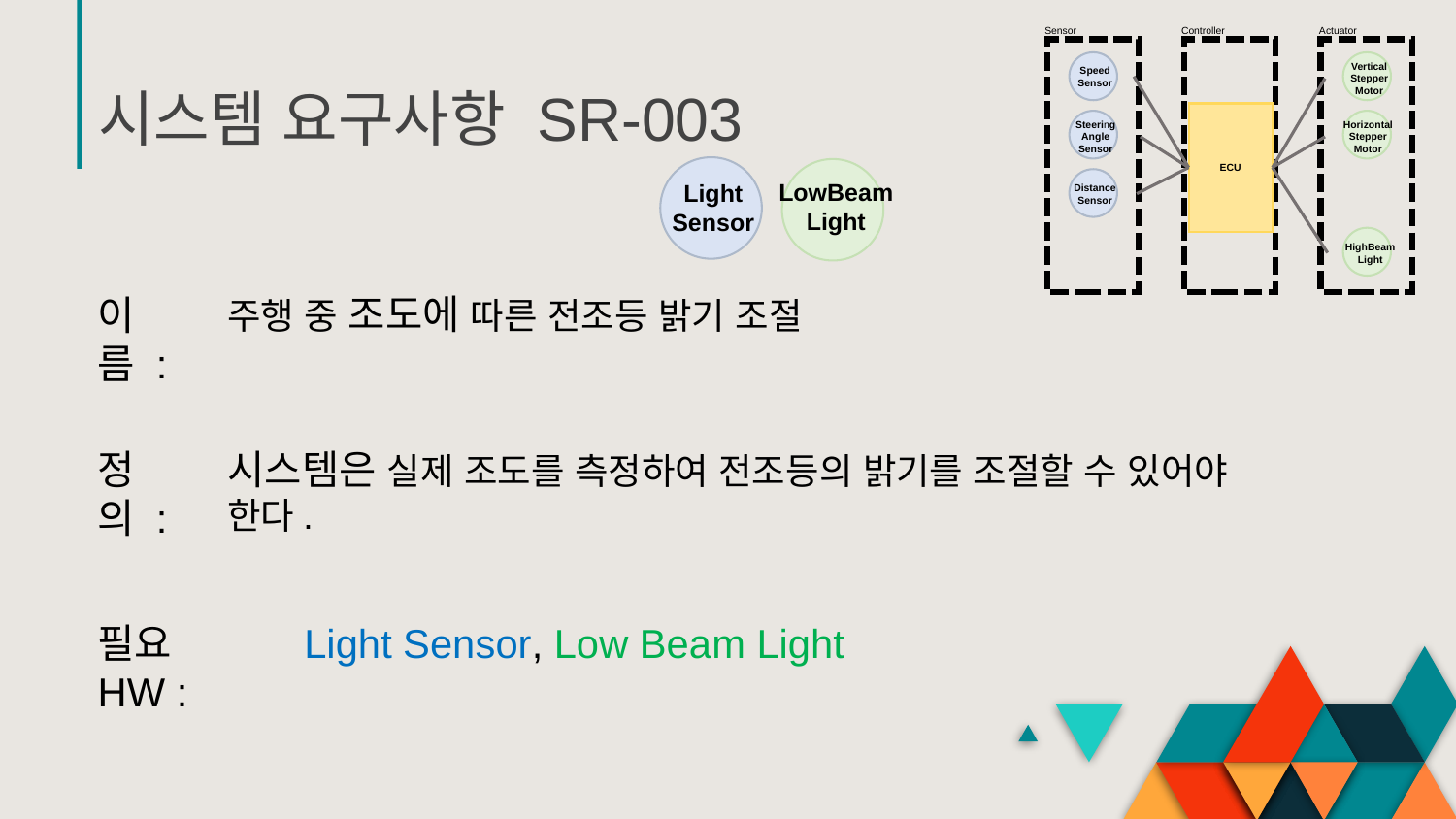

Sensor
Controller
Actuator

Vertical
Stepper
Motor
Speed
Sensor
# 시스템 요구사항 SR-003
ECU

Steering
Angle
Sensor
Horizontal
Stepper
Motor

LowBeam
Light
Light
Sensor
Distance
Sensor

HighBeam
Light
주행 중 조도에 따른 전조등 밝기 조절
이름 :
시스템은 실제 조도를 측정하여 전조등의 밝기를 조절할 수 있어야 한다.
정의 :
필요 HW :
Light Sensor, Low Beam Light